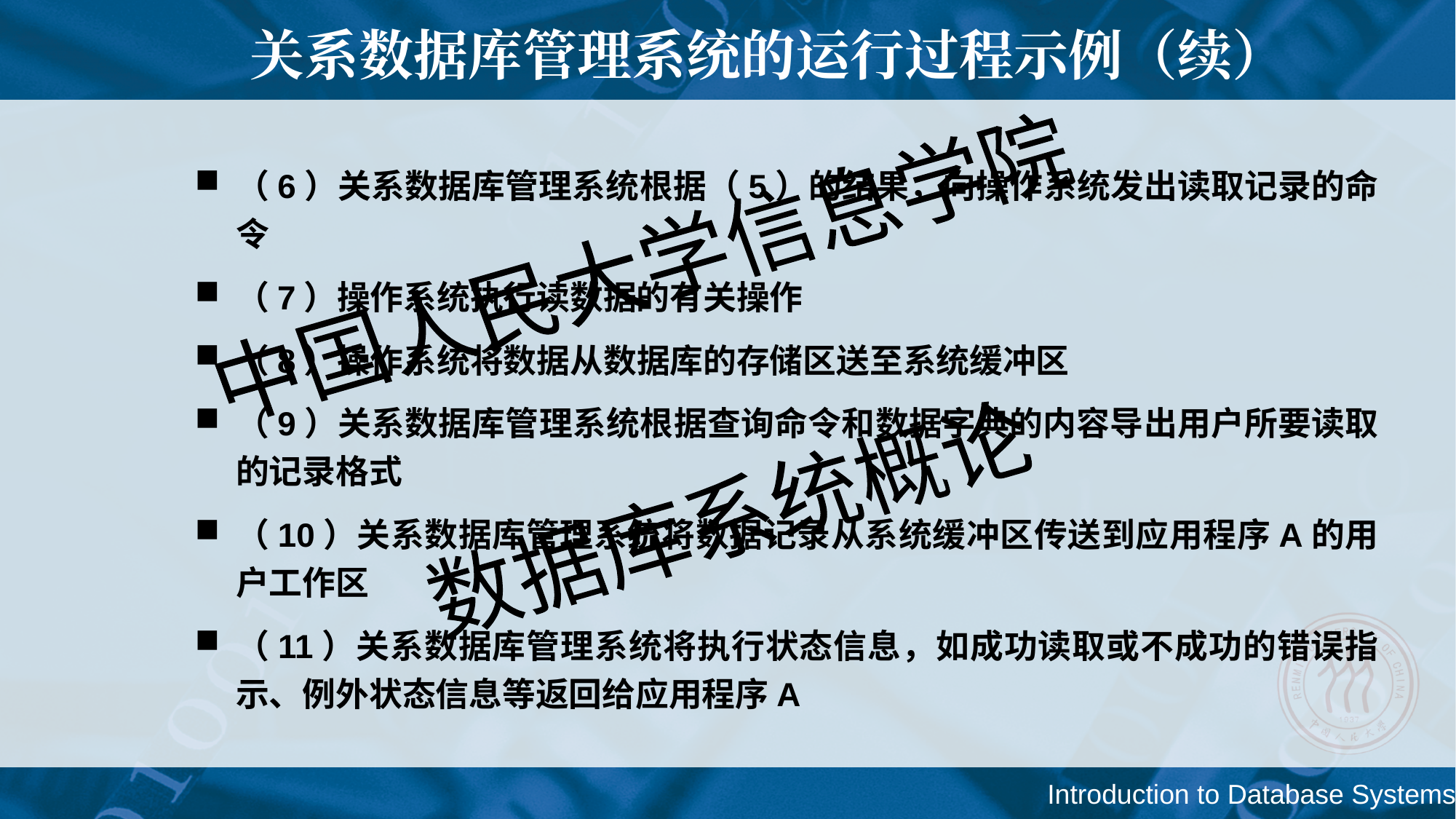

关系数据库管理系统的运行过程示例（续）
（6）关系数据库管理系统根据（5）的结果，向操作系统发出读取记录的命令
（7）操作系统执行读数据的有关操作
（8）操作系统将数据从数据库的存储区送至系统缓冲区
（9）关系数据库管理系统根据查询命令和数据字典的内容导出用户所要读取的记录格式
（10）关系数据库管理系统将数据记录从系统缓冲区传送到应用程序A的用户工作区
（11）关系数据库管理系统将执行状态信息，如成功读取或不成功的错误指示、例外状态信息等返回给应用程序A